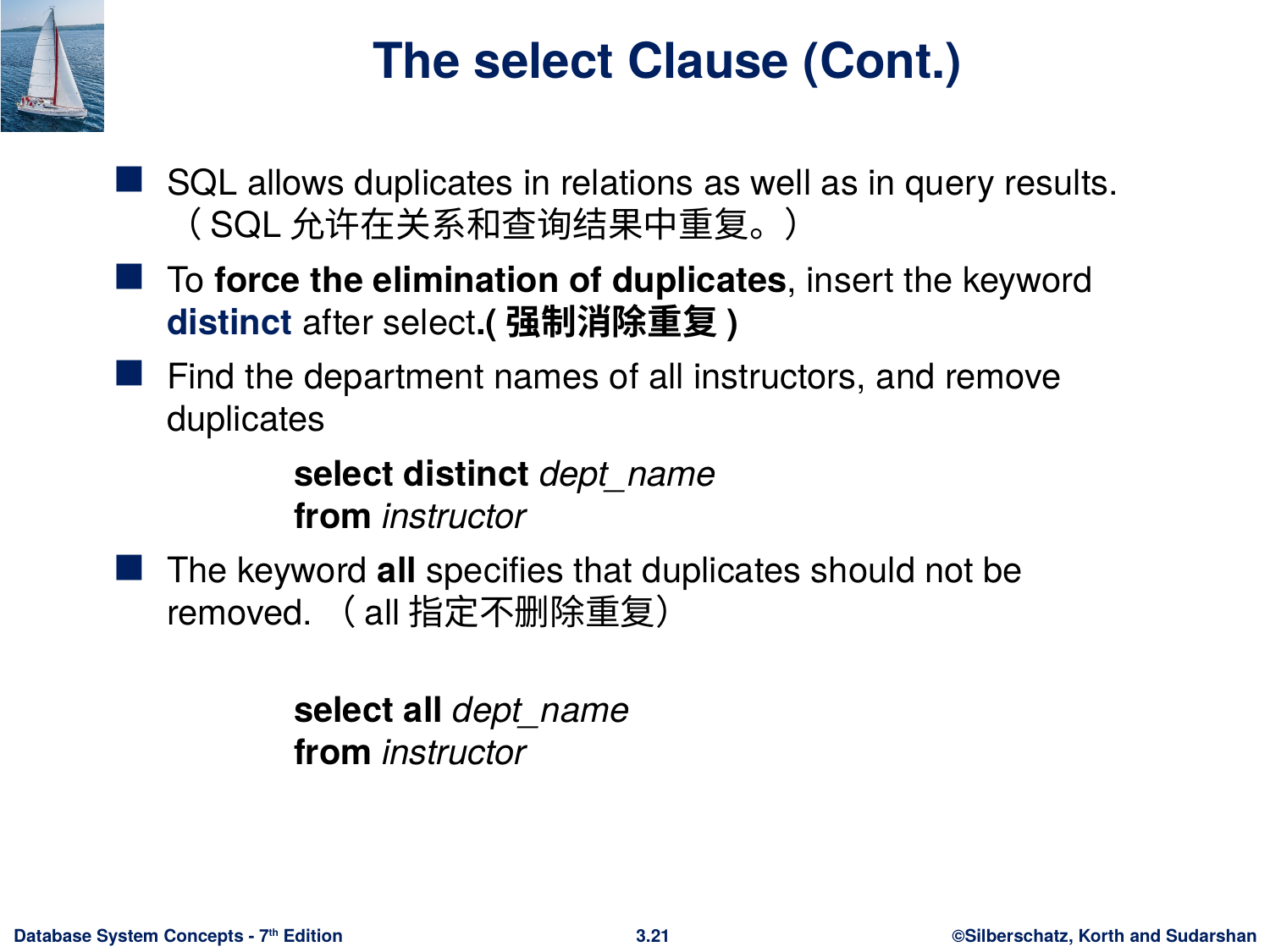

# The select Clause (Cont.)
SQL allows duplicates in relations as well as in query results.（SQL允许在关系和查询结果中重复。）
To force the elimination of duplicates, insert the keyword distinct after select.(强制消除重复)
Find the department names of all instructors, and remove duplicates
		select distinct dept_name
	from instructor
The keyword all specifies that duplicates should not be removed.（all指定不删除重复）
		select all dept_name
	from instructor